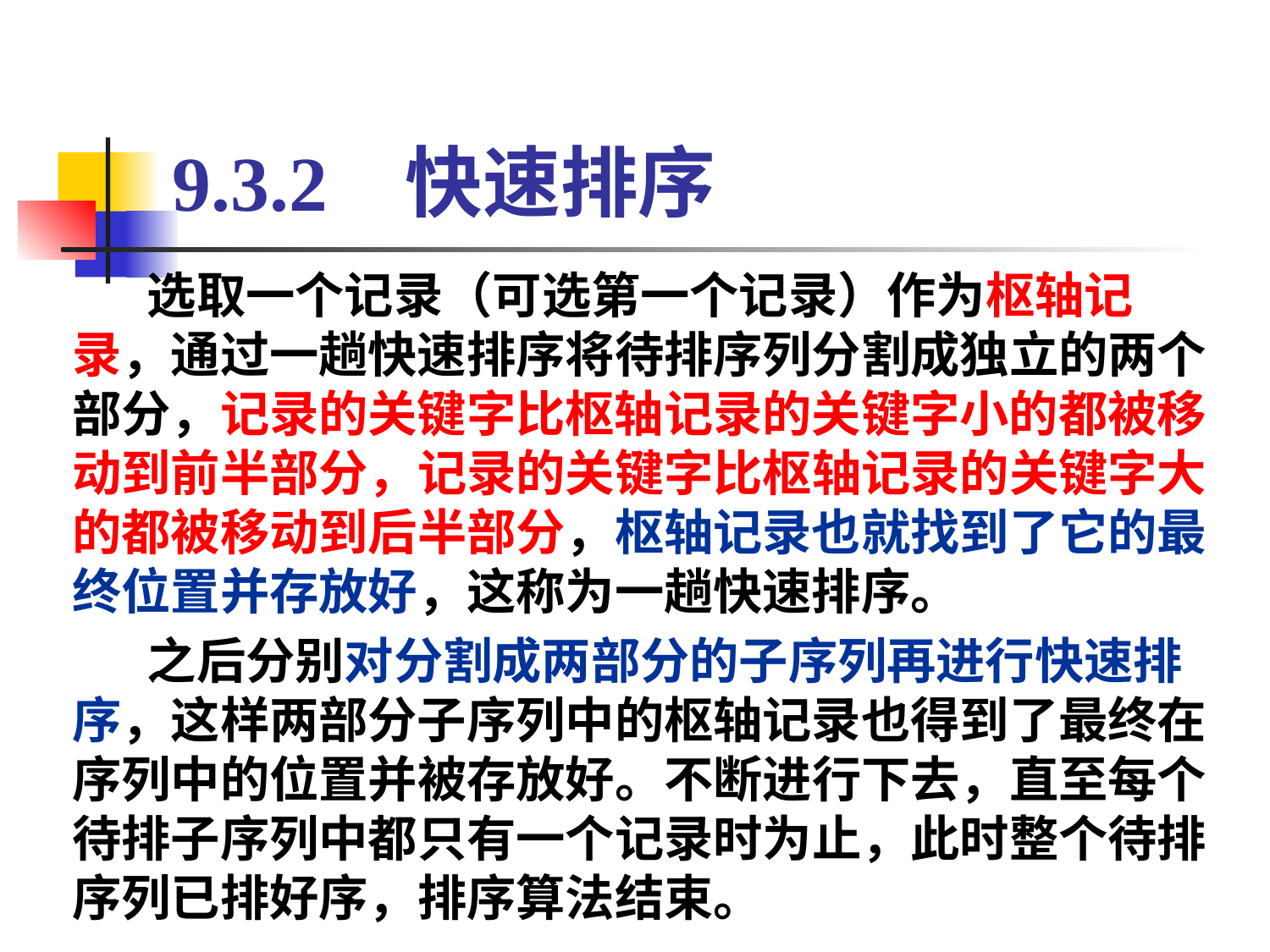

# 9.3.2   快速排序
选取一个记录（可选第一个记录）作为枢轴记录，通过一趟快速排序将待排序列分割成独立的两个部分，记录的关键字比枢轴记录的关键字小的都被移动到前半部分，记录的关键字比枢轴记录的关键字大的都被移动到后半部分，枢轴记录也就找到了它的最终位置并存放好，这称为一趟快速排序。
之后分别对分割成两部分的子序列再进行快速排序，这样两部分子序列中的枢轴记录也得到了最终在序列中的位置并被存放好。不断进行下去，直至每个待排子序列中都只有一个记录时为止，此时整个待排序列已排好序，排序算法结束。
32